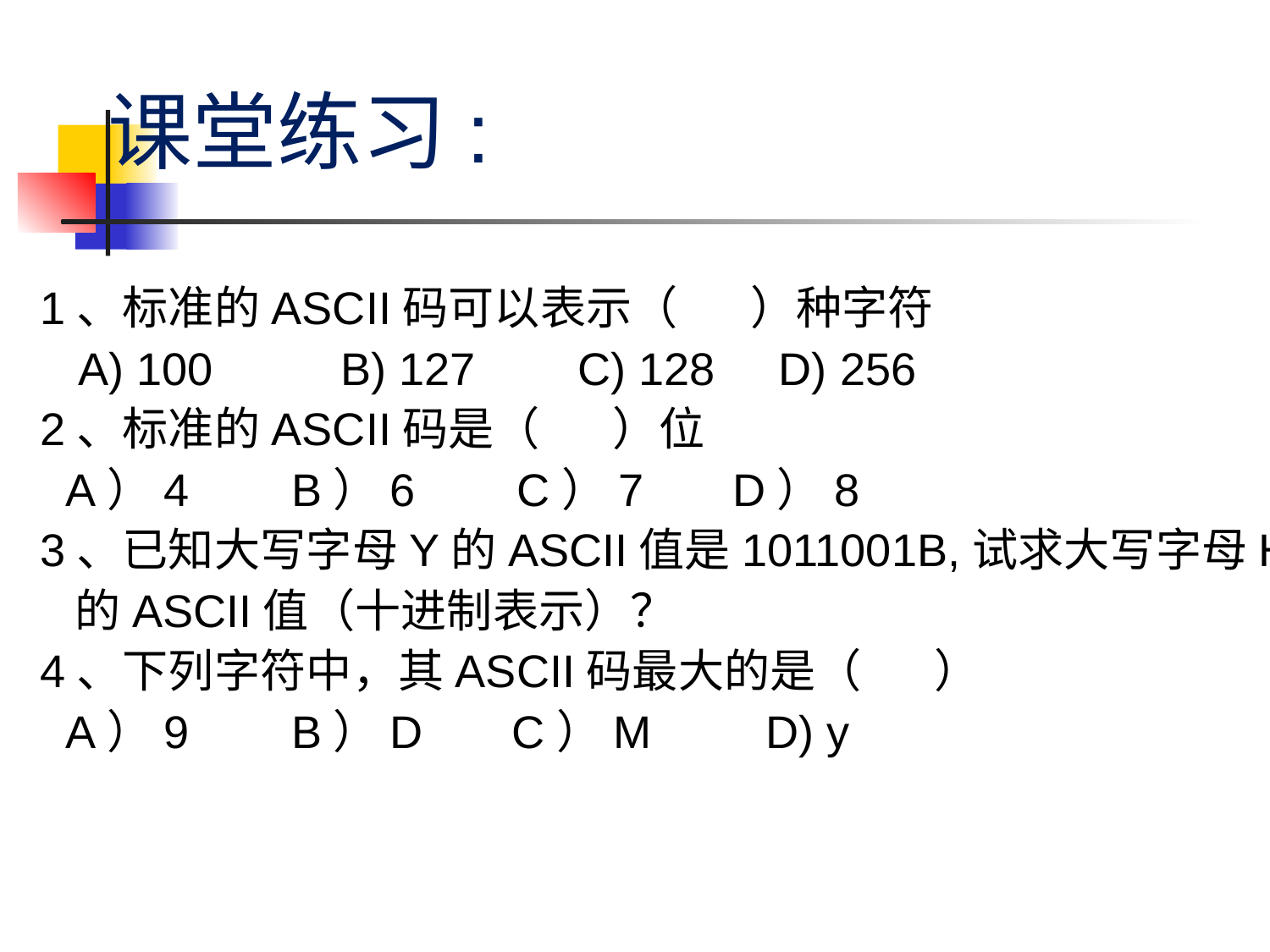

# 课堂练习:
 1、标准的ASCII码可以表示（       ）种字符
    A) 100          B) 127        C) 128     D) 256
 2、标准的ASCII码是（       ）位
   A）4        B）6        C）7       D）8
 3、已知大写字母Y的ASCII值是1011001B,试求大写字母H的ASCII值（十进制表示）？
 4、下列字符中，其ASCII码最大的是（       ）
   A）9        B）D       C）M         D) y